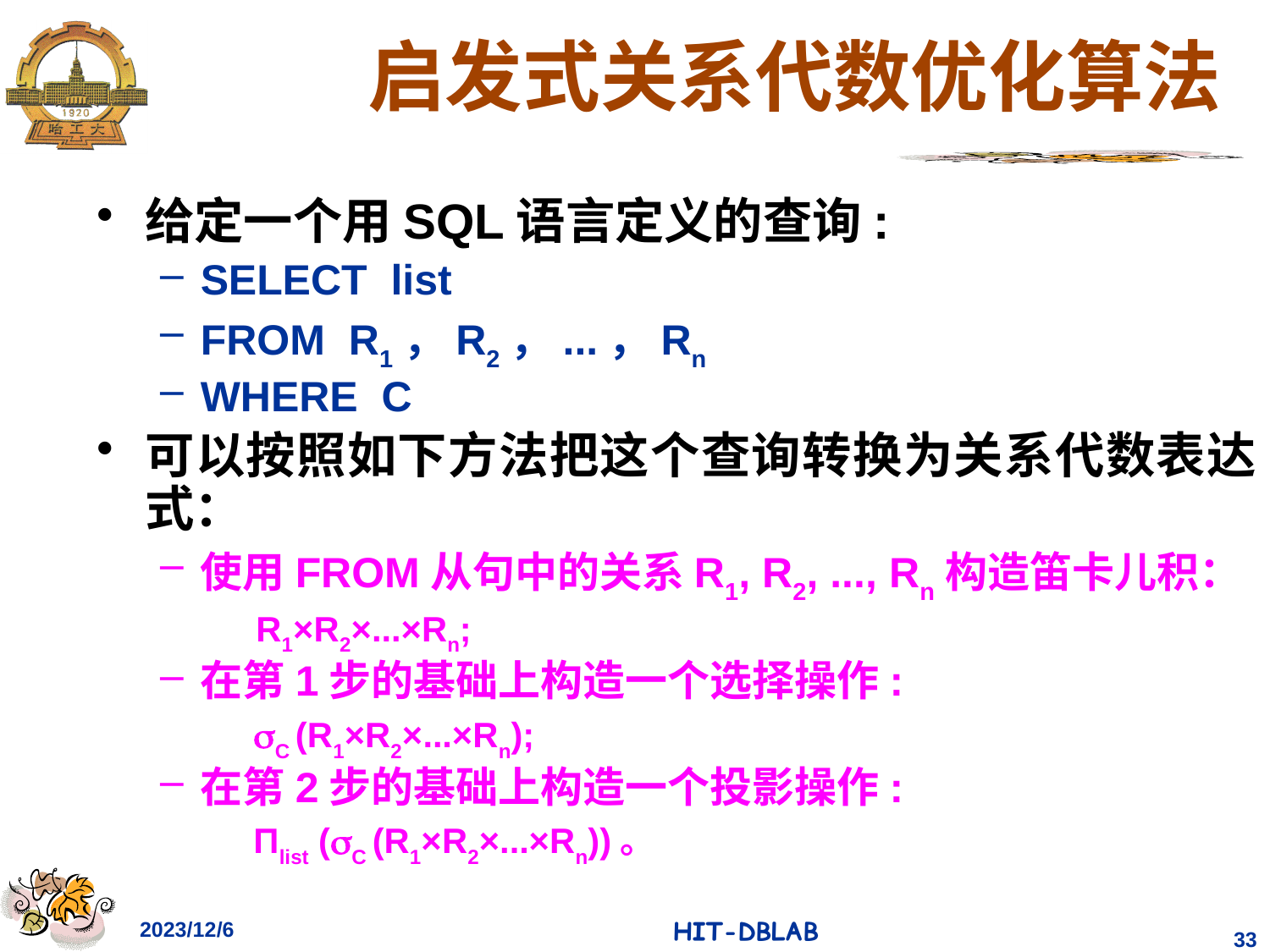

# 启发式关系代数优化算法
给定一个用SQL语言定义的查询:
SELECT  list
FROM  R1，R2，...，Rn
WHERE  C
可以按照如下方法把这个查询转换为关系代数表达式：
使用FROM从句中的关系R1, R2, ..., Rn构造笛卡儿积：
	R1×R2×...×Rn;
在第1步的基础上构造一个选择操作:
   σC (R1×R2×...×Rn);
在第2步的基础上构造一个投影操作:
   Πlist (σC (R1×R2×...×Rn))。
2023/12/6
HIT-DBLAB
33